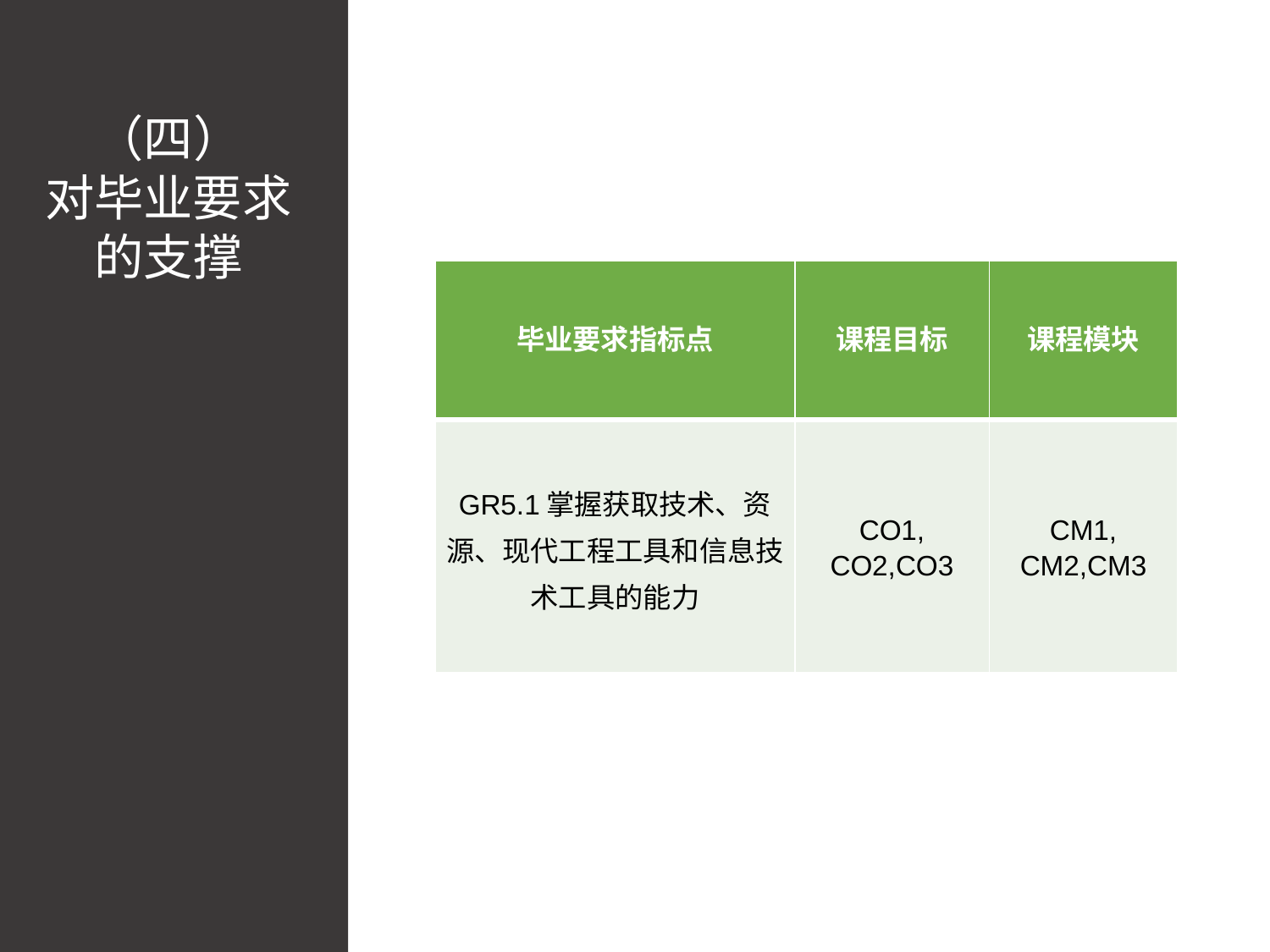

#
（四）
对毕业要求的支撑
| 毕业要求指标点 | 课程目标 | 课程模块 |
| --- | --- | --- |
| GR5.1掌握获取技术、资源、现代工程工具和信息技术工具的能力 | CO1, CO2,CO3 | CM1, CM2,CM3 |